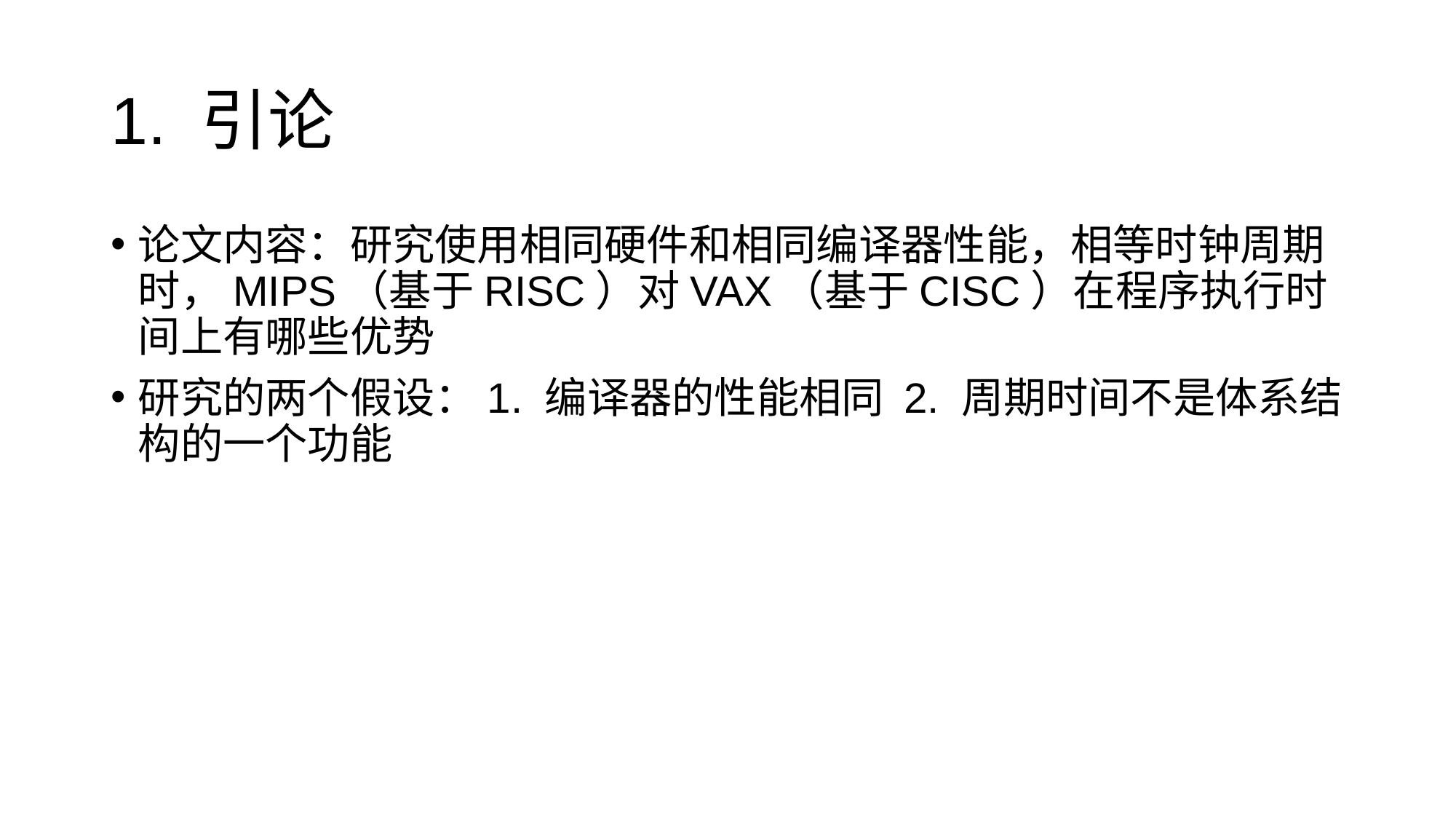

# 1. 引论
论文内容：研究使用相同硬件和相同编译器性能，相等时钟周期时，MIPS（基于RISC）对VAX（基于CISC）在程序执行时间上有哪些优势
研究的两个假设：1. 编译器的性能相同 2. 周期时间不是体系结构的一个功能